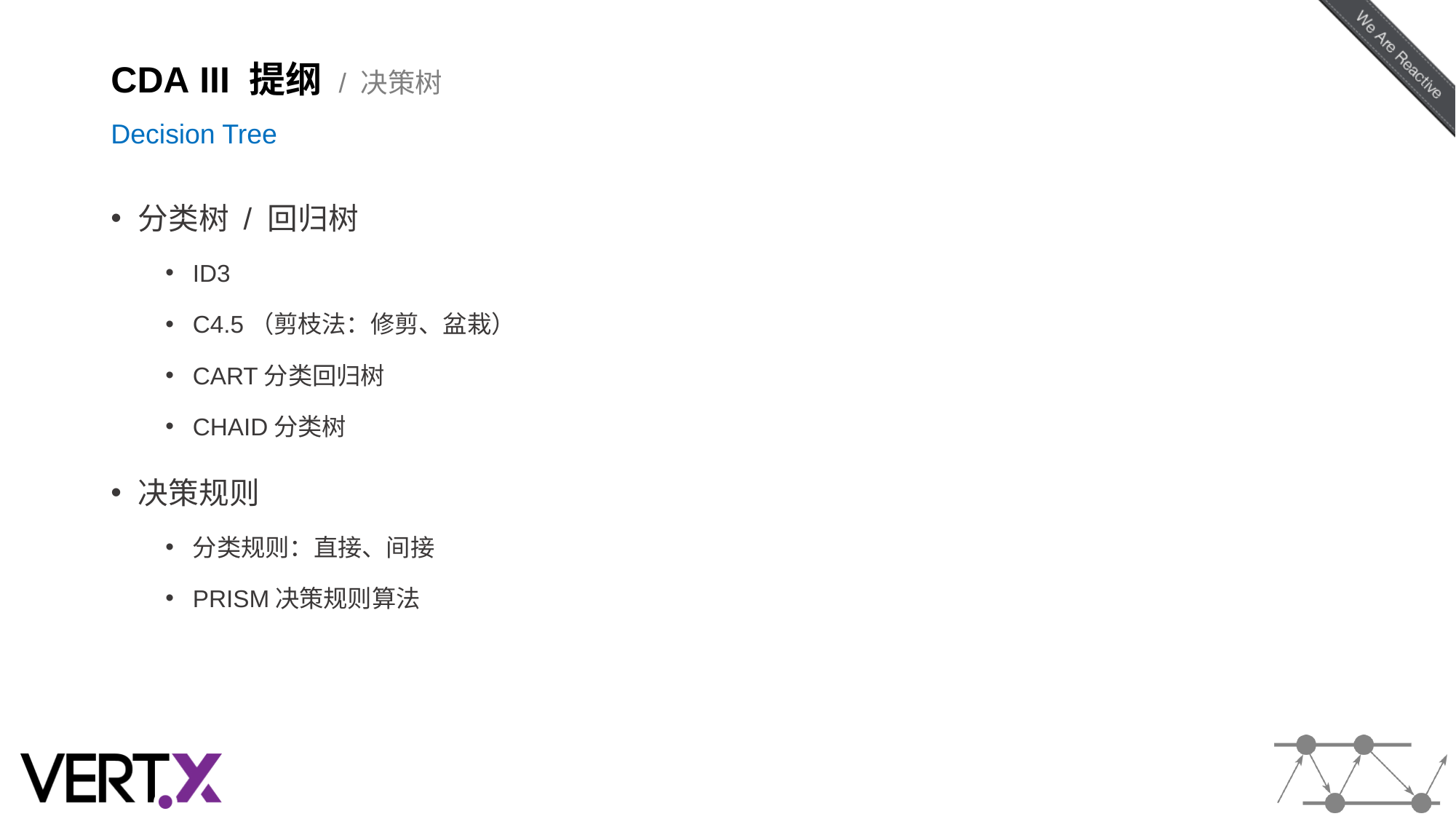

# CDA III 提纲 / 决策树 Decision Tree
分类树 / 回归树
ID3
C4.5（剪枝法：修剪、盆栽）
CART分类回归树
CHAID分类树
决策规则
分类规则：直接、间接
PRISM决策规则算法